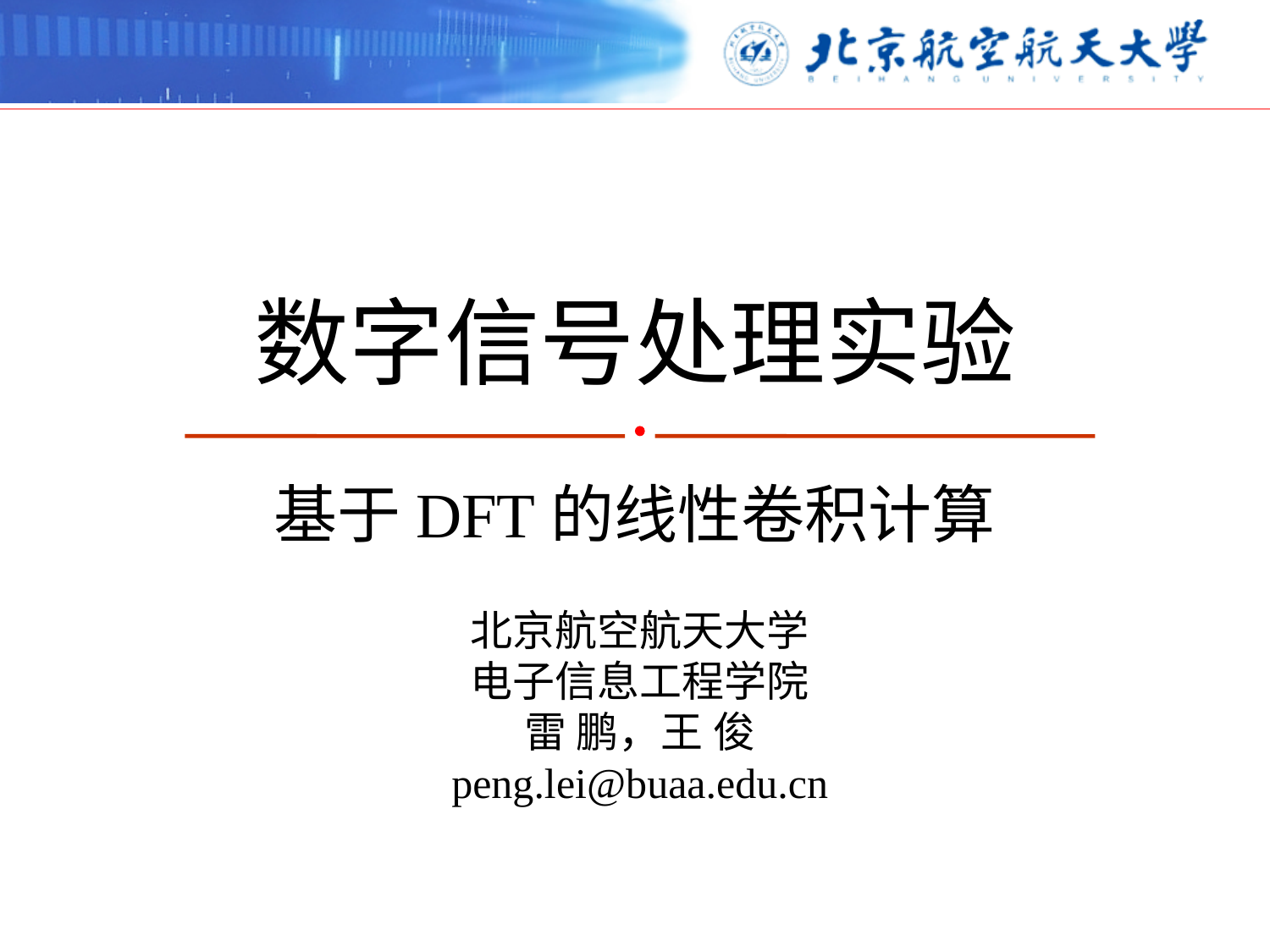

数字信号处理实验

基于DFT的线性卷积计算
北京航空航天大学
电子信息工程学院
雷 鹏，王 俊
peng.lei@buaa.edu.cn